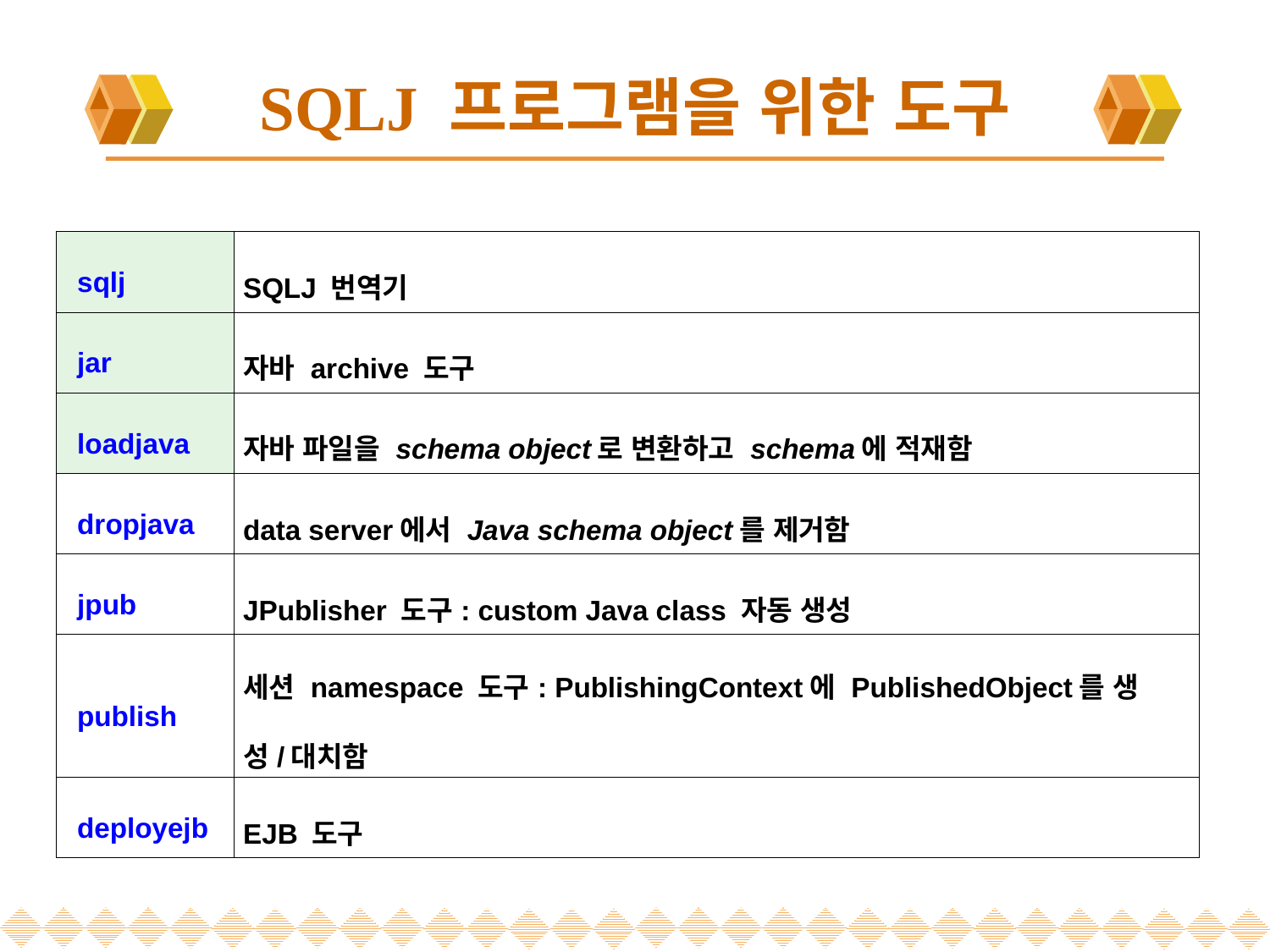

# SQLJ 프로그램을 위한 도구
| sqlj | SQLJ 번역기 |
| --- | --- |
| jar | 자바 archive 도구 |
| loadjava | 자바 파일을 schema object로 변환하고 schema에 적재함 |
| dropjava | data server에서 Java schema object를 제거함 |
| jpub | JPublisher 도구: custom Java class 자동 생성 |
| publish | 세션 namespace 도구: PublishingContext에 PublishedObject를 생성/대치함 |
| deployejb | EJB 도구 |